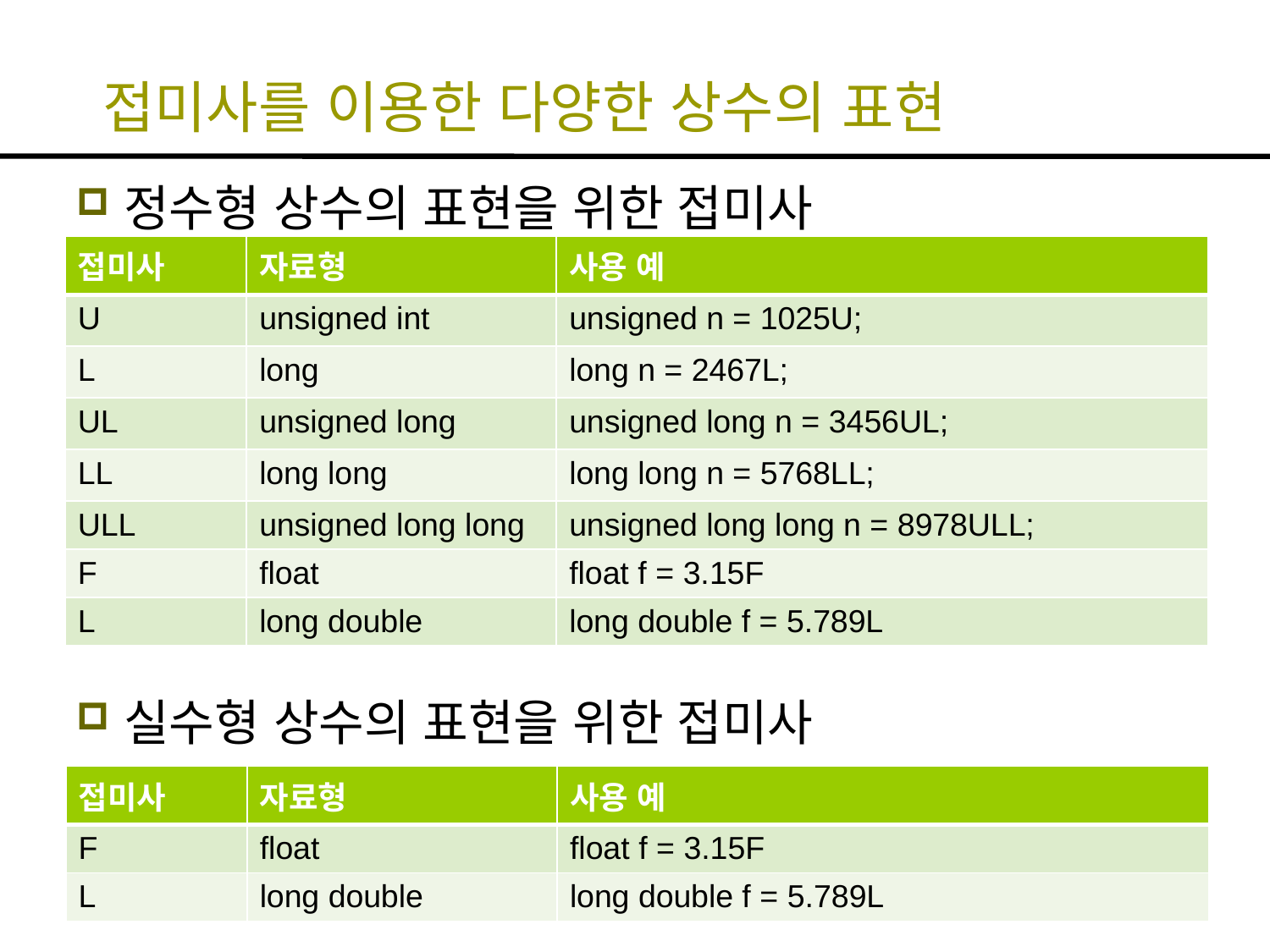

# 접미사를 이용한 다양한 상수의 표현
정수형 상수의 표현을 위한 접미사
| 접미사 | 자료형 | 사용 예 |
| --- | --- | --- |
| U | unsigned int | unsigned n = 1025U; |
| L | long | long n = 2467L; |
| UL | unsigned long | unsigned long n = 3456UL; |
| LL | long long | long long n = 5768LL; |
| ULL | unsigned long long | unsigned long long n = 8978ULL; |
| F | float | float f = 3.15F |
| L | long double | long double f = 5.789L |
실수형 상수의 표현을 위한 접미사
| 접미사 | 자료형 | 사용 예 |
| --- | --- | --- |
| F | float | float f = 3.15F |
| L | long double | long double f = 5.789L |